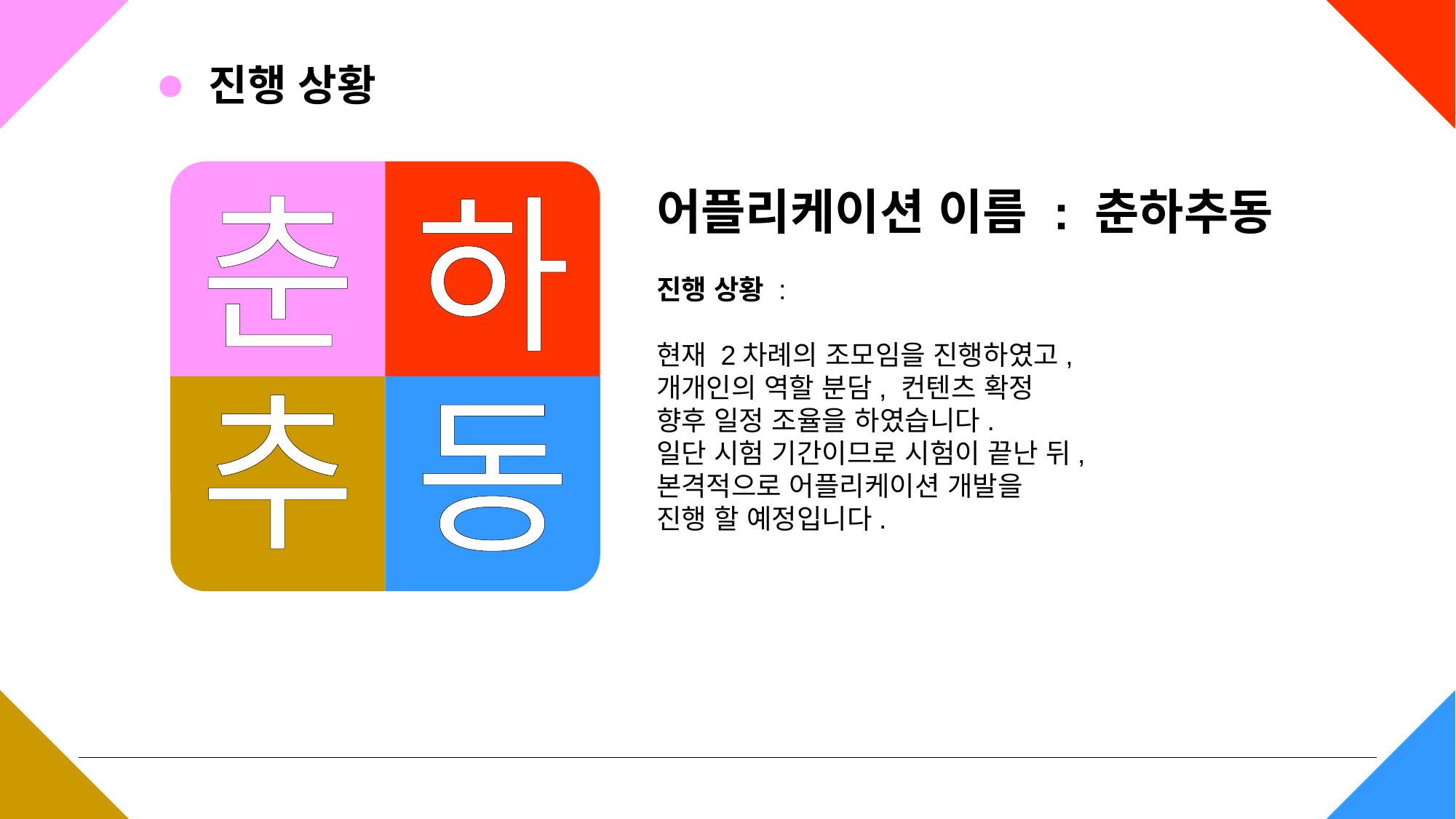

진행 상황

춘

하
추
동

어플리케이션 이름 : 춘하추동

진행 상황 :

현재 2차례의 조모임을 진행하였고,
개개인의 역할 분담, 컨텐츠 확정
향후 일정 조율을 하였습니다.
일단 시험 기간이므로 시험이 끝난 뒤,
본격적으로 어플리케이션 개발을
진행 할 예정입니다.